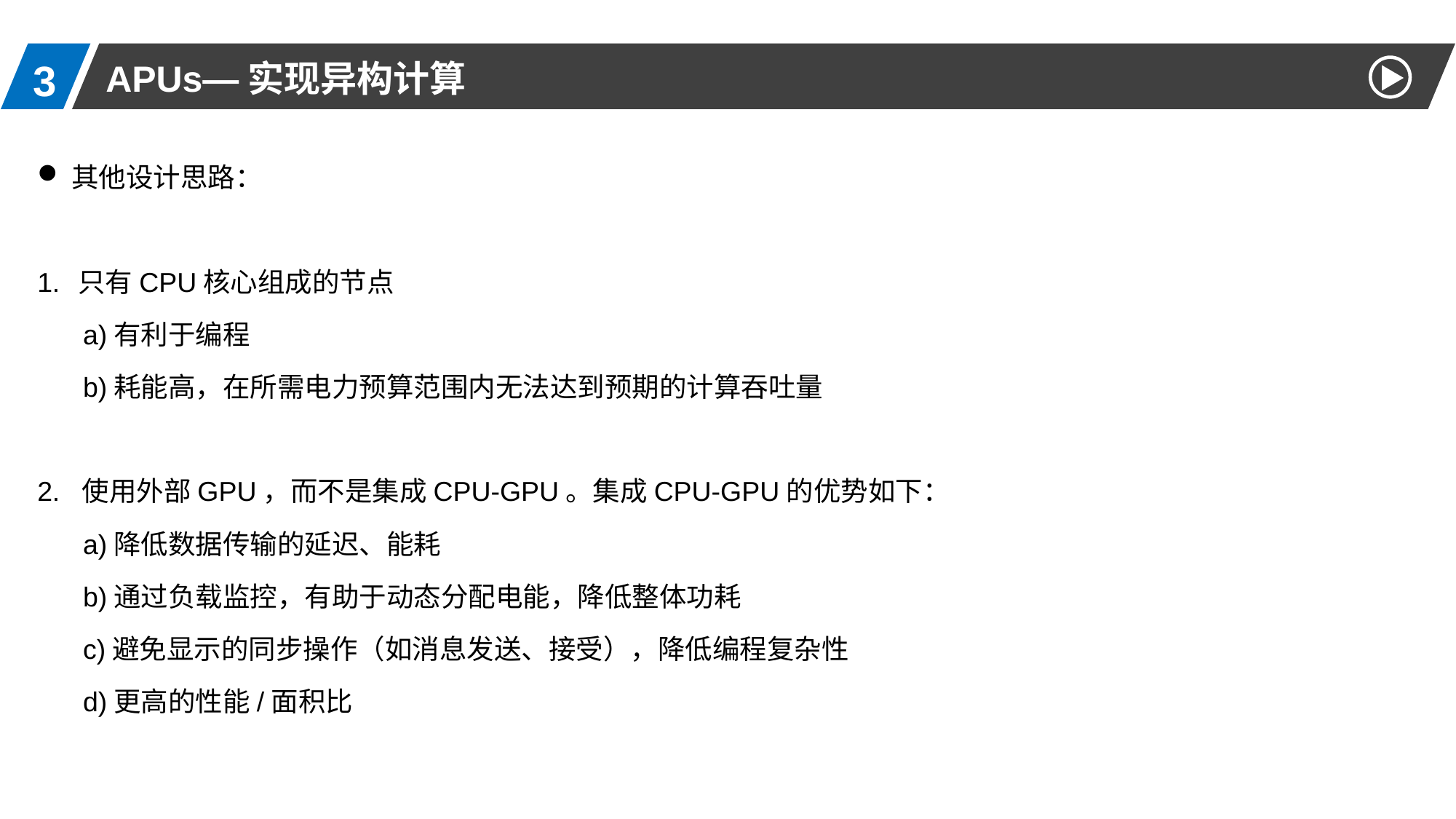

3
APUs—实现异构计算

其他设计思路：

只有CPU核心组成的节点
      a)有利于编程
      b)耗能高，在所需电力预算范围内无法达到预期的计算吞吐量

2.  使用外部GPU，而不是集成CPU-GPU。集成CPU-GPU的优势如下：
      a)降低数据传输的延迟、能耗
      b)通过负载监控，有助于动态分配电能，降低整体功耗
      c)避免显示的同步操作（如消息发送、接受），降低编程复杂性
      d)更高的性能/面积比